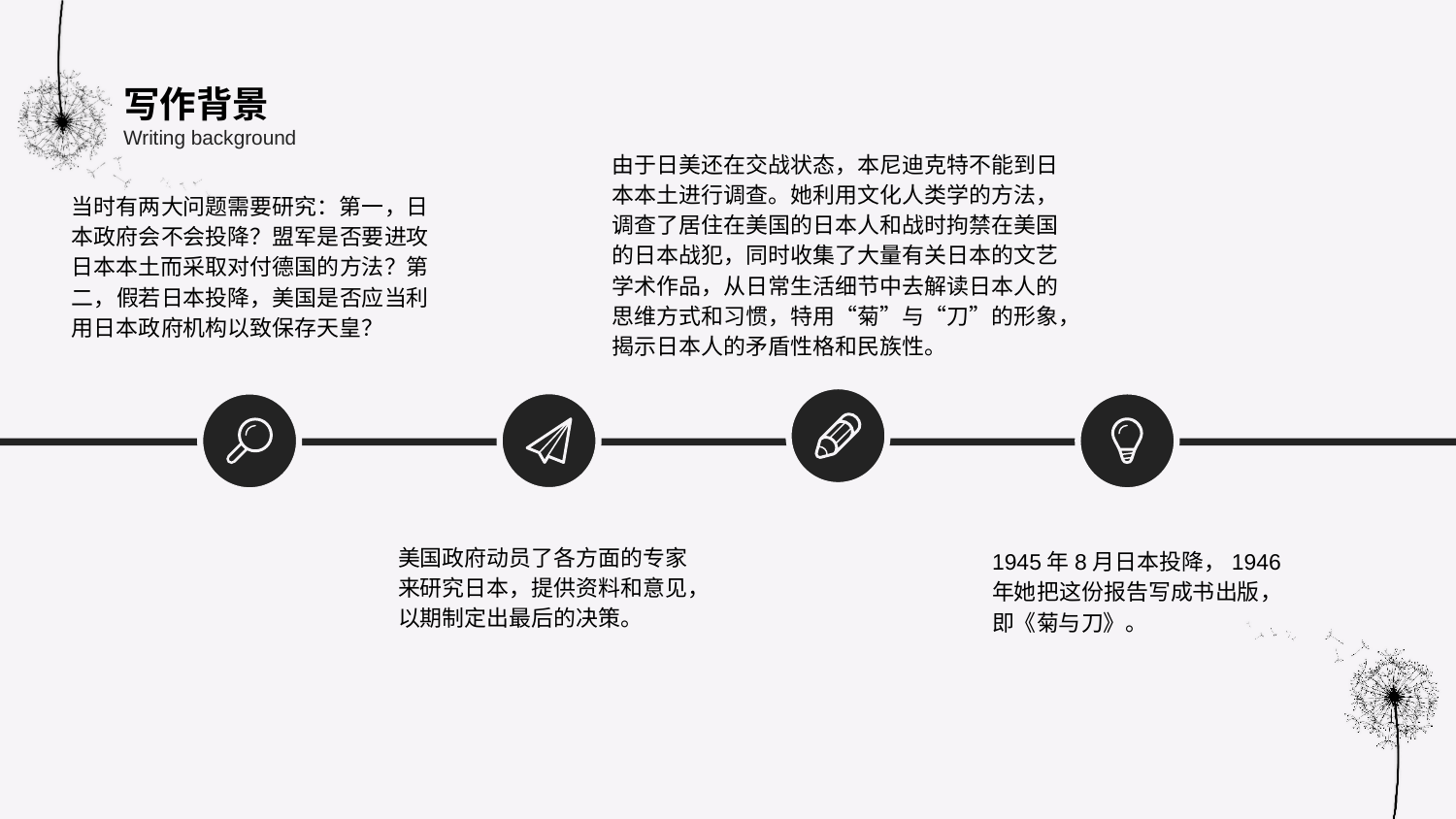

写作背景
Writing background
由于日美还在交战状态，本尼迪克特不能到日本本土进行调查。她利用文化人类学的方法，调查了居住在美国的日本人和战时拘禁在美国的日本战犯，同时收集了大量有关日本的文艺学术作品，从日常生活细节中去解读日本人的思维方式和习惯，特用“菊”与“刀”的形象，揭示日本人的矛盾性格和民族性。
当时有两大问题需要研究：第一，日本政府会不会投降？盟军是否要进攻日本本土而采取对付德国的方法？第二，假若日本投降，美国是否应当利用日本政府机构以致保存天皇？

美国政府动员了各方面的专家来研究日本，提供资料和意见，以期制定出最后的决策。
1945年8月日本投降，1946年她把这份报告写成书出版，即《菊与刀》。